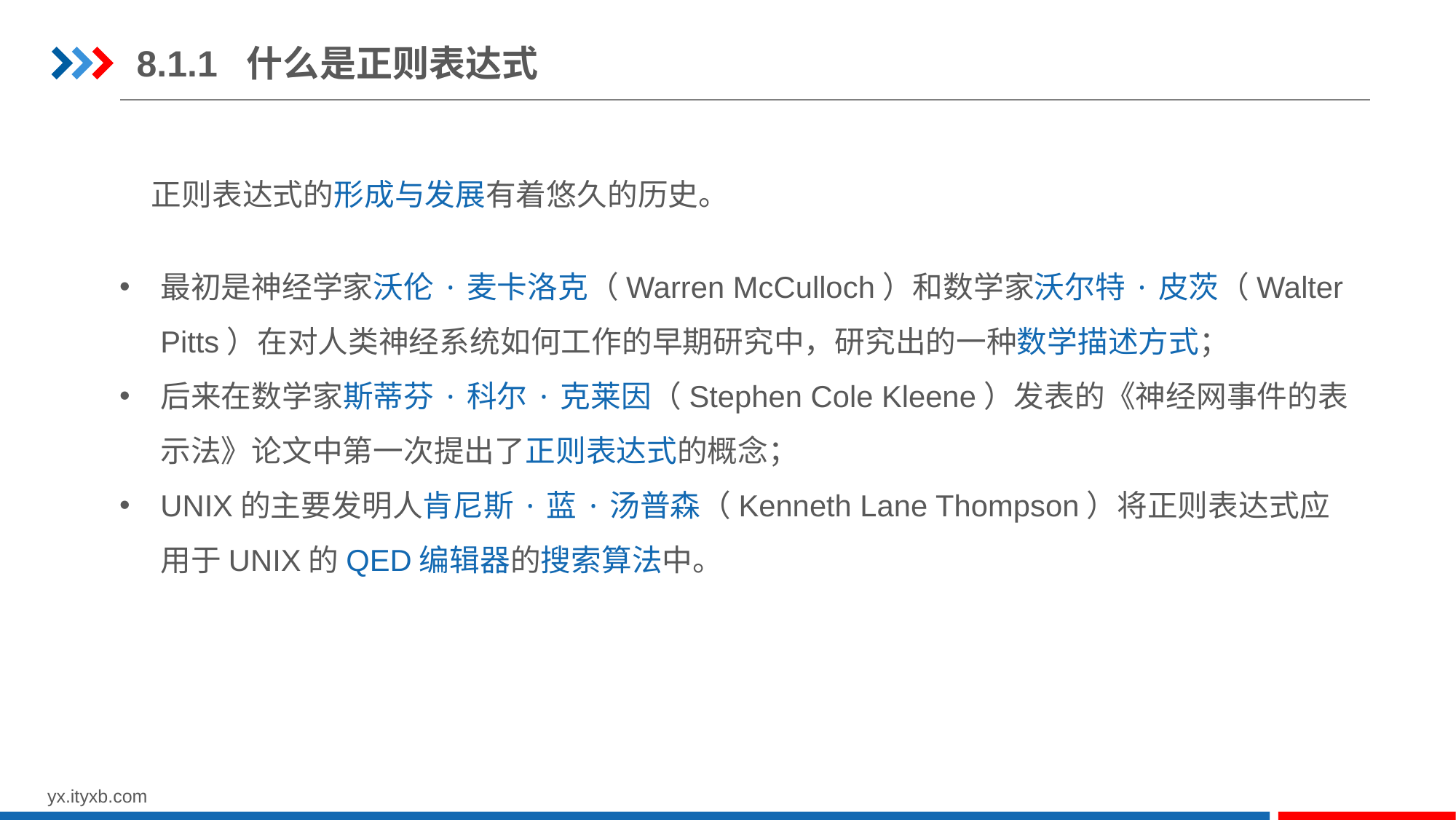

8.1.1  什么是正则表达式
正则表达式的形成与发展有着悠久的历史。

最初是神经学家沃伦·麦卡洛克（Warren McCulloch）和数学家沃尔特·皮茨（Walter Pitts）在对人类神经系统如何工作的早期研究中，研究出的一种数学描述方式；
后来在数学家斯蒂芬·科尔·克莱因（Stephen Cole Kleene）发表的《神经网事件的表示法》论文中第一次提出了正则表达式的概念；
UNIX的主要发明人肯尼斯·蓝·汤普森（Kenneth Lane Thompson）将正则表达式应用于UNIX的QED编辑器的搜索算法中。